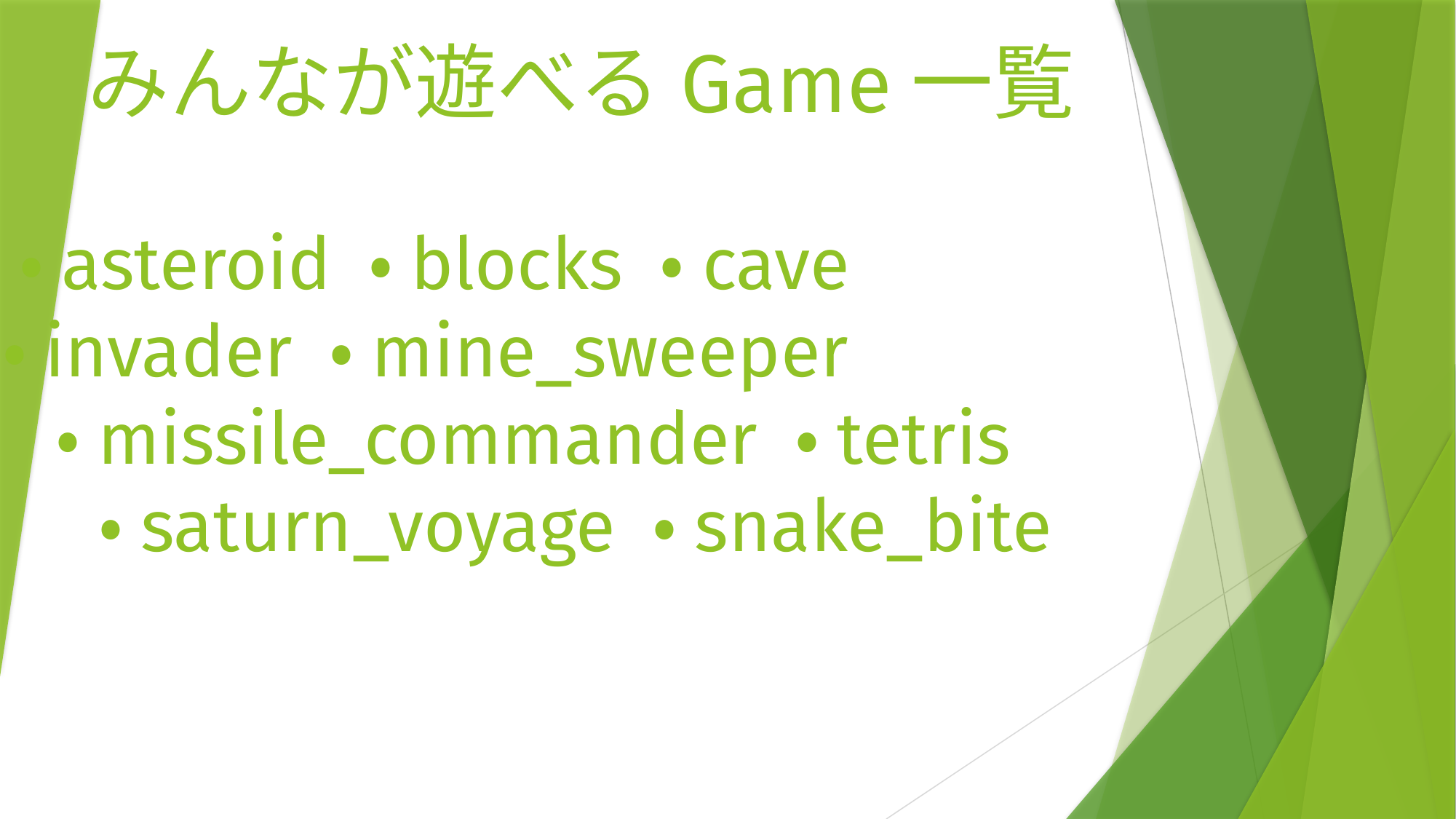

# みんなが遊べるGame一覧 ・asteroid ・blocks ・cave   　 ・invader ・mine_sweeper 　　 ・missile_commander ・tetris ・saturn_voyage ・snake_bite